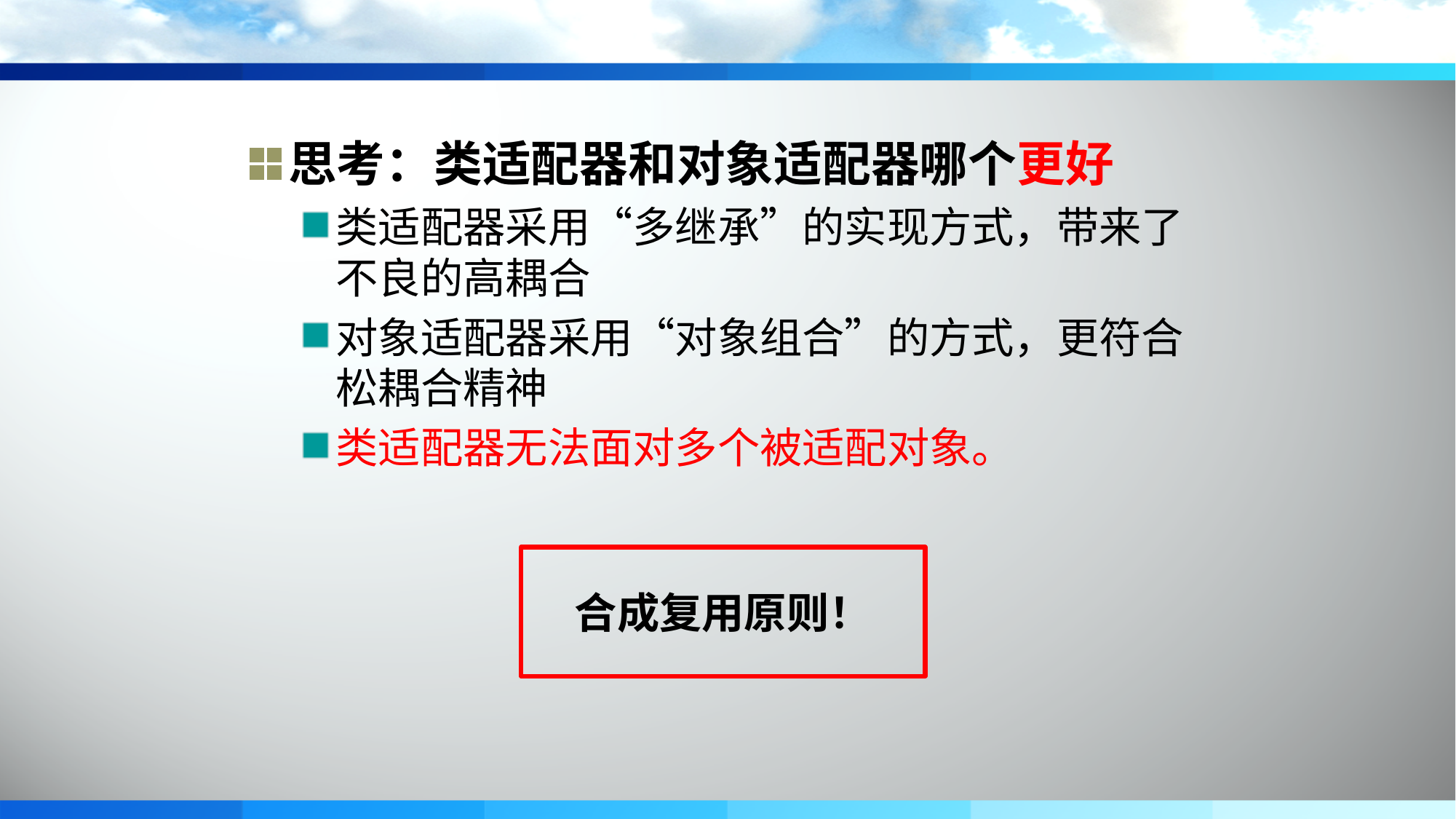

思考：类适配器和对象适配器哪个更好
类适配器采用“多继承”的实现方式，带来了不良的高耦合
对象适配器采用“对象组合”的方式，更符合松耦合精神
类适配器无法面对多个被适配对象。
合成复用原则！